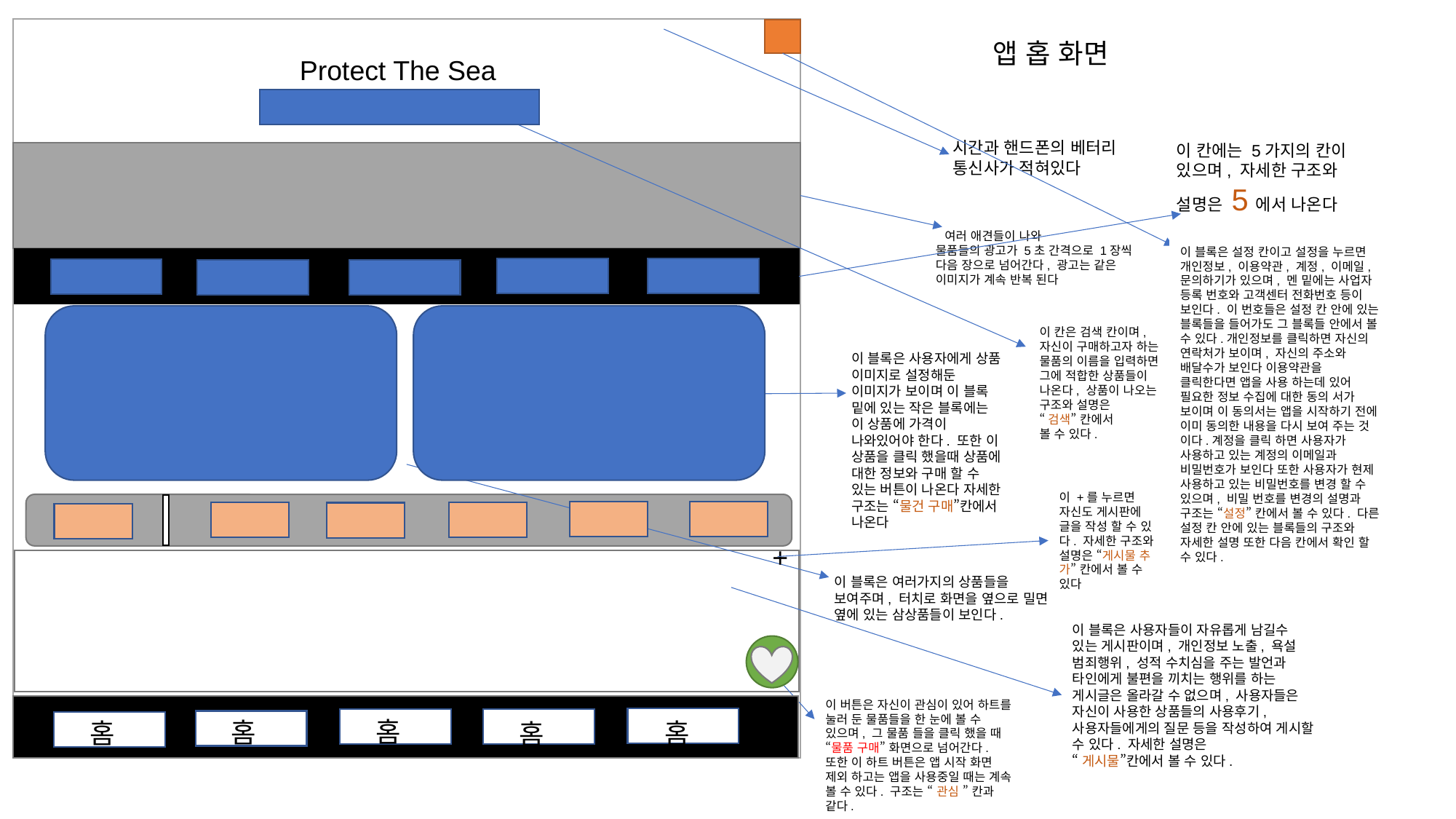

앱 홉 화면
Protect The Sea

시간과 핸드폰의 베터리
통신사가 적혀있다
이 칸에는 5가지의 칸이 있으며, 자세한 구조와 설명은 5에서 나온다

  여러 애견들이 나와
물품들의 광고가 5초 간격으로 1장씩 다음 장으로 넘어간다, 광고는 같은 이미지가 계속 반복 된다
이 블록은 설정 칸이고 설정을 누르면 개인정보, 이용약관, 계정, 이메일, 문의하기가 있으며, 멘 밑에는 사업자 등록 번호와 고객센터 전화번호 등이 보인다. 이 번호들은 설정 칸 안에 있는 블록들을 들어가도 그 블록들 안에서 볼 수 있다.개인정보를 클릭하면 자신의 연락처가 보이며, 자신의 주소와 배달수가 보인다 이용약관을 클릭한다면 앱을 사용 하는데 있어 필요한 정보 수집에 대한 동의 서가 보이며 이 동의서는 앱을 시작하기 전에 이미 동의한 내용을 다시 보여 주는 것 이다.계정을 클릭 하면 사용자가 사용하고 있는 계정의 이메일과 비밀번호가 보인다 또한 사용자가 현제 사용하고 있는 비밀번호를 변경 할 수 있으며, 비밀 번호를 변경의 설명과 구조는 “설정” 칸에서 볼 수 있다. 다른 설정 칸 안에 있는 블록들의 구조와 자세한 설명 또한 다음 칸에서 확인 할 수 있다.

이 칸은 검색 칸이며,
자신이 구매하고자 하는
물품의 이름을 입력하면
그에 적합한 상품들이
나온다, 상품이 나오는
구조와 설명은
“검색” 칸에서
볼 수 있다.
이 블록은 사용자에게 상품 이미지로 설정해둔 이미지가 보이며 이 블록 밑에 있는 작은 블록에는 이 상품에 가격이 나와있어야 한다. 또한 이 상품을 클릭 했을때 상품에 대한 정보와 구매 할 수 있는 버튼이 나온다 자세한 구조는 “물건 구매”칸에서 나온다

이 +를 누르면 자신도 게시판에 글을 작성 할 수 있다. 자세한 구조와 설명은 “게시물 추가” 칸에서 볼 수 있다

+

이 블록은 여러가지의 상품들을 보여주며, 터치로 화면을 옆으로 밀면 옆에 있는 삼상품들이 보인다.
이 블록은 사용자들이 자유롭게 남길수 있는 게시판이며, 개인정보 노출, 욕설 범죄행위, 성적 수치심을 주는 발언과 타인에게 불편을 끼치는 행위를 하는 게시글은 올라갈 수 없으며, 사용자들은 자신이 사용한 상품들의 사용후기, 사용자들에게의 질문 등을 작성하여 게시할 수 있다. 자세한 설명은
“게시물”칸에서 볼 수 있다.

이 버튼은 자신이 관심이 있어 하트를 눌러 둔 물품들을 한 눈에 볼 수 있으며, 그 물품 들을 클릭 했을 때 “물품 구매” 화면으로 넘어간다. 또한 이 하트 버튼은 앱 시작 화면 제외 하고는 앱을 사용중일 때는 계속 볼 수 있다. 구조는 “ 관심 ” 칸과 같다.

   홈
   홈
   홈
   홈

   홈